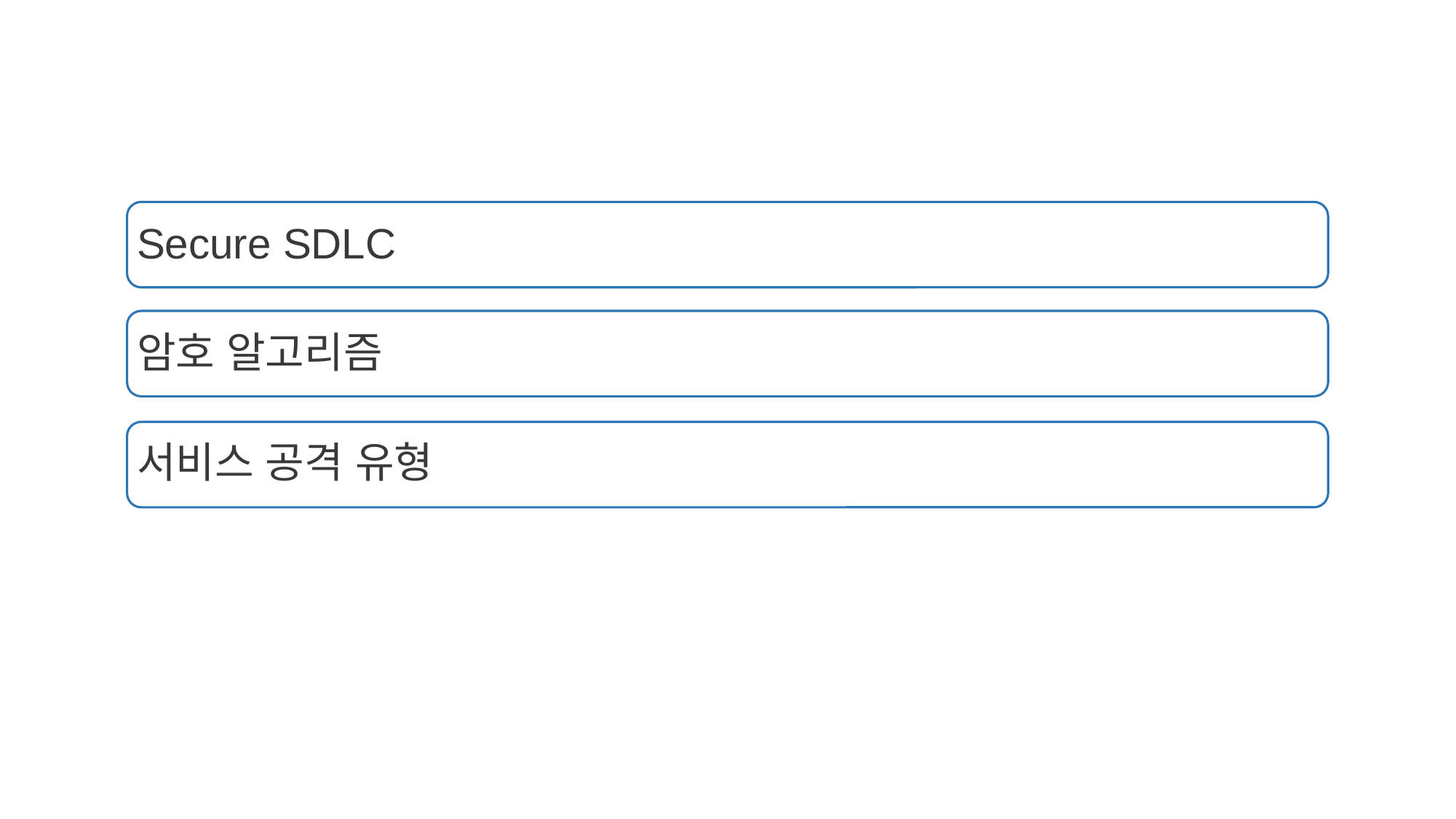

Secure SDLC
암호 알고리즘
서비스 공격 유형